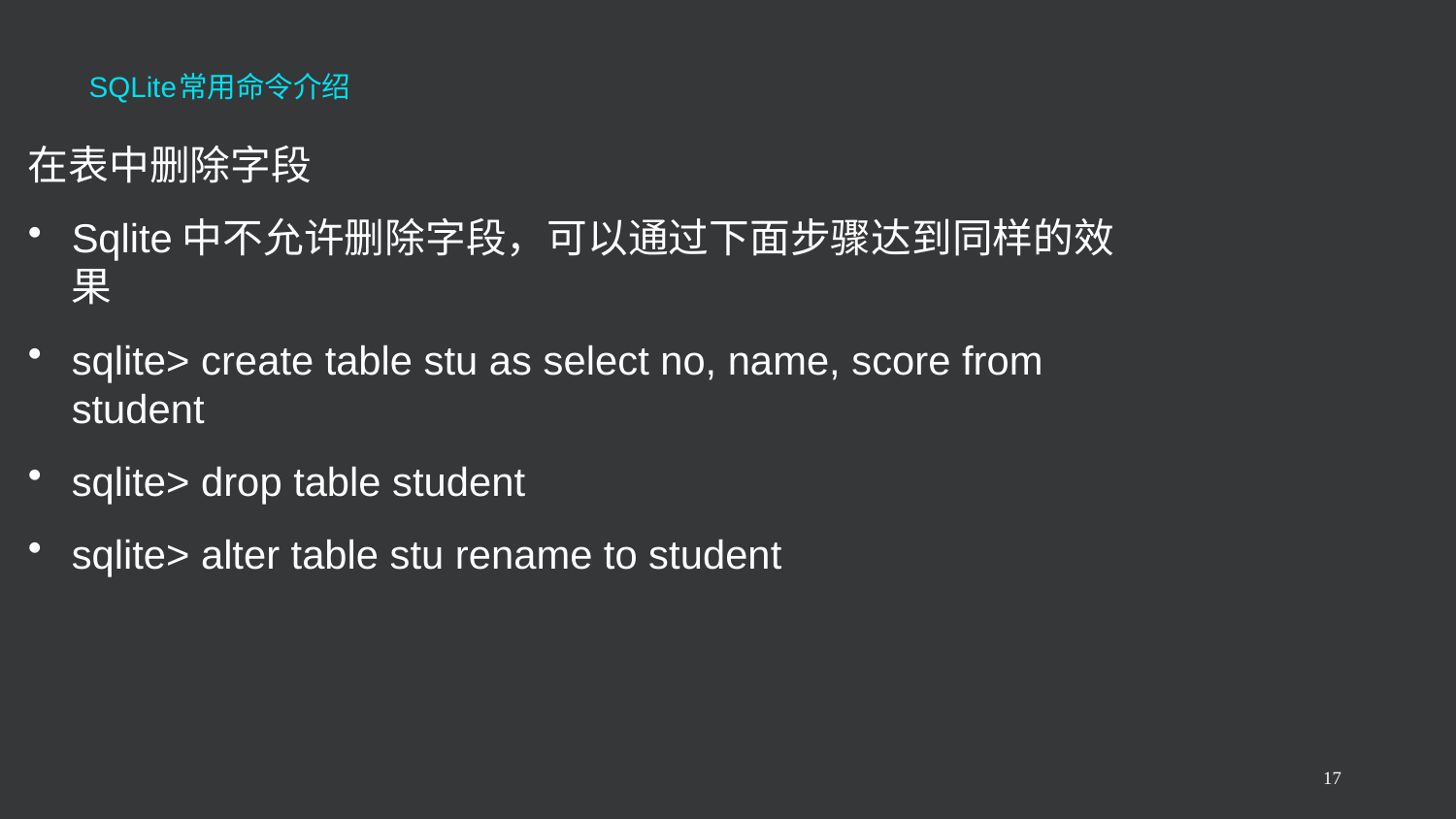

# SQLite常用命令介绍
在表中删除字段
Sqlite中不允许删除字段，可以通过下面步骤达到同样的效果
sqlite> create table stu as select no, name, score from student
sqlite> drop table student
sqlite> alter table stu rename to student
17